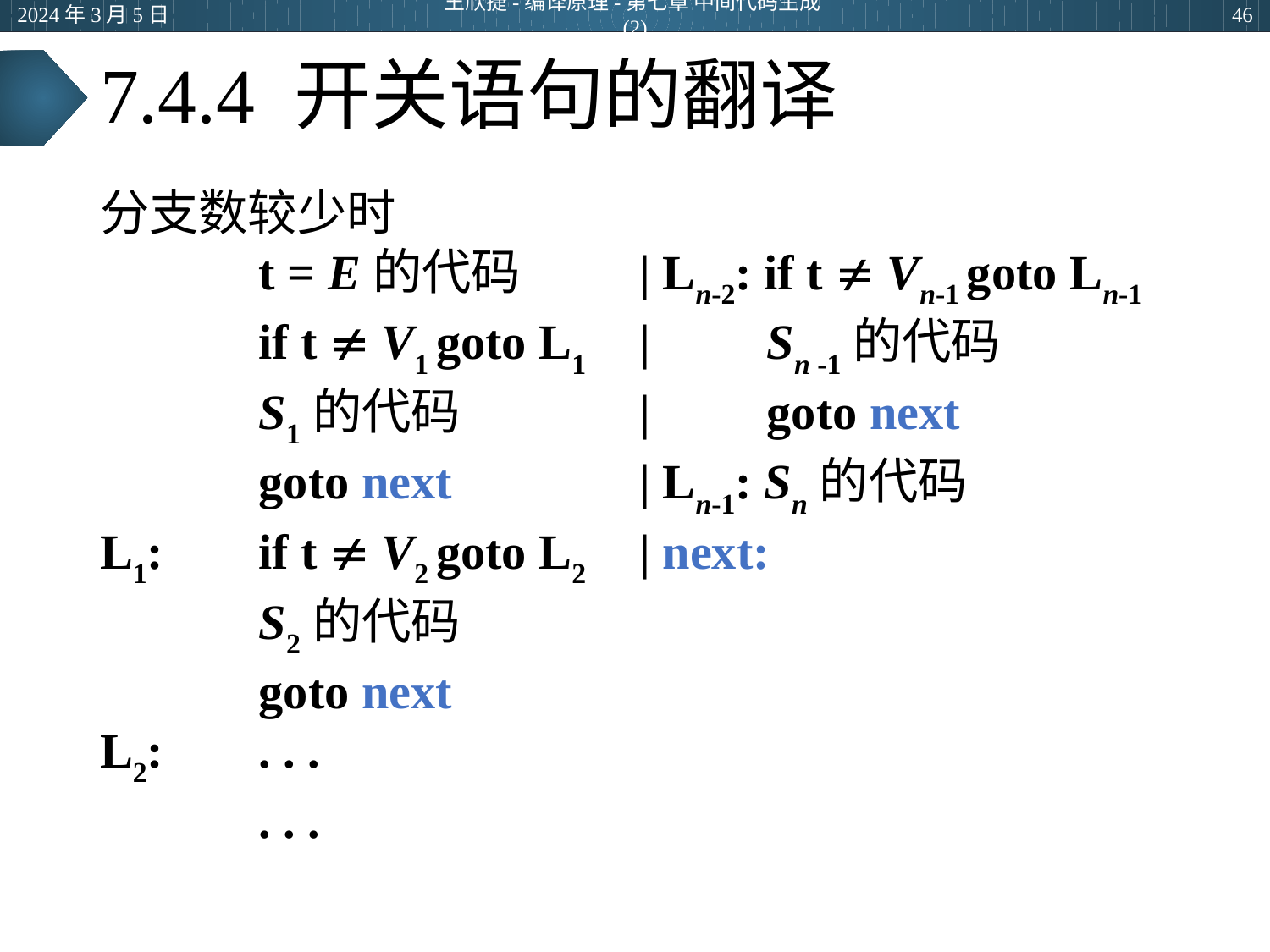

2024年3月5日
王欣捷-编译原理-第七章 中间代码生成(2)
46
# 7.4.4 开关语句的翻译
分支数较少时
		t = E的代码       	| Ln-2: if t ≠ Vn-1 goto Ln-1
		if t ≠ V1 goto L1      	|  	Sn -1的代码
		S1的代码		|	goto next
		goto next		| Ln-1: Sn的代码
L1:	if t ≠ V2 goto L2     	| next:
		S2的代码
		goto next
L2:	. . .
		. . .